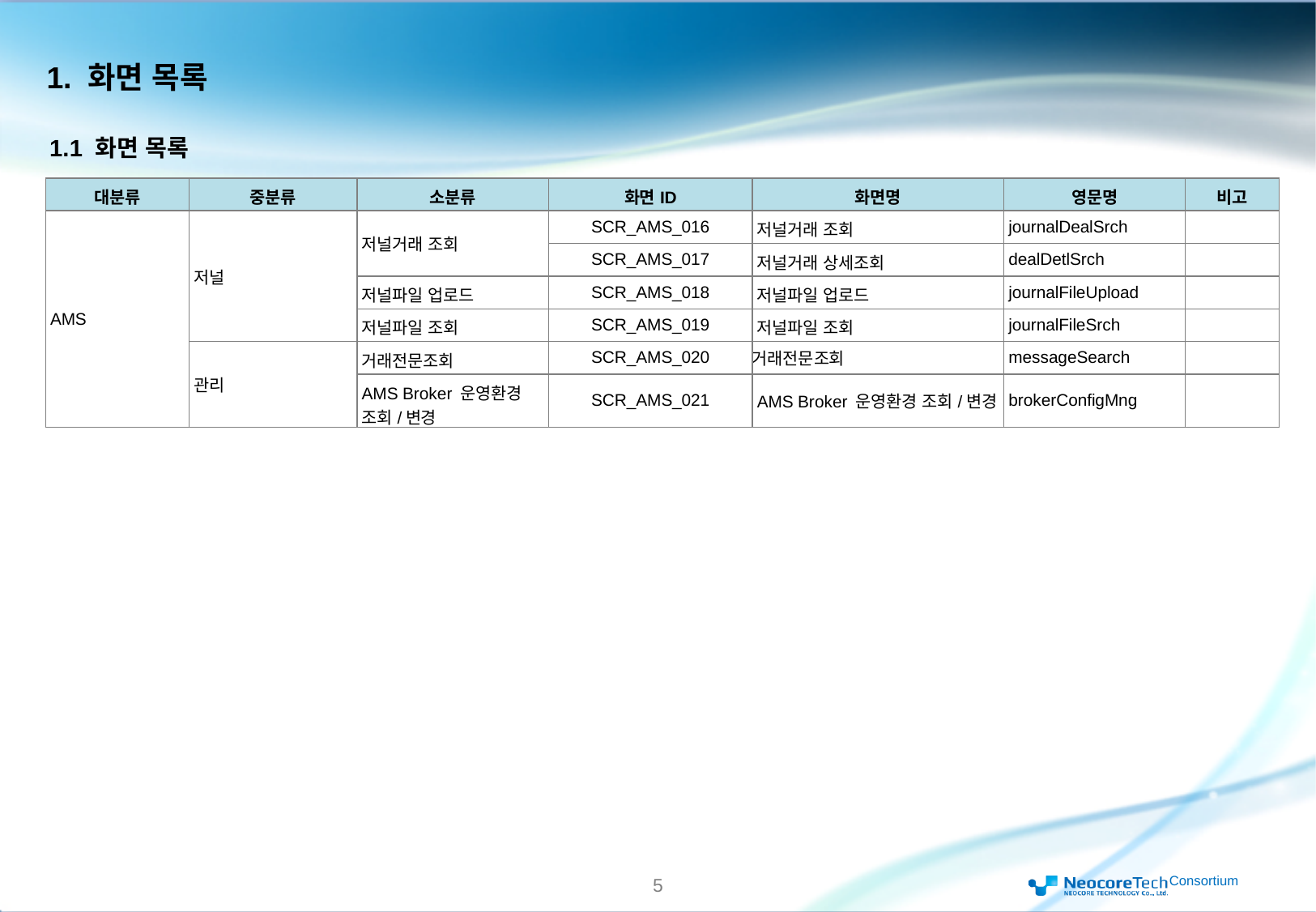

1. 화면 목록
1.1 화면 목록
| 대분류 | 중분류 | 소분류 | 화면ID | 화면명 | 영문명 | 비고 |
| --- | --- | --- | --- | --- | --- | --- |
| AMS | 저널 | 저널거래 조회 | SCR\_AMS\_016 | 저널거래 조회 | journalDealSrch |  |
|  |  |  | SCR\_AMS\_017 | 저널거래 상세조회 | dealDetlSrch |  |
|  |  | 저널파일 업로드 | SCR\_AMS\_018 | 저널파일 업로드 | journalFileUpload |  |
|  |  | 저널파일 조회 | SCR\_AMS\_019 | 저널파일 조회 | journalFileSrch |  |
|  | 관리 | 거래전문조회 | SCR\_AMS\_020 | 거래전문조회 | messageSearch |  |
|  |  | AMS Broker 운영환경 조회/변경 | SCR\_AMS\_021 | AMS Broker 운영환경 조회/변경 | brokerConfigMng |  |